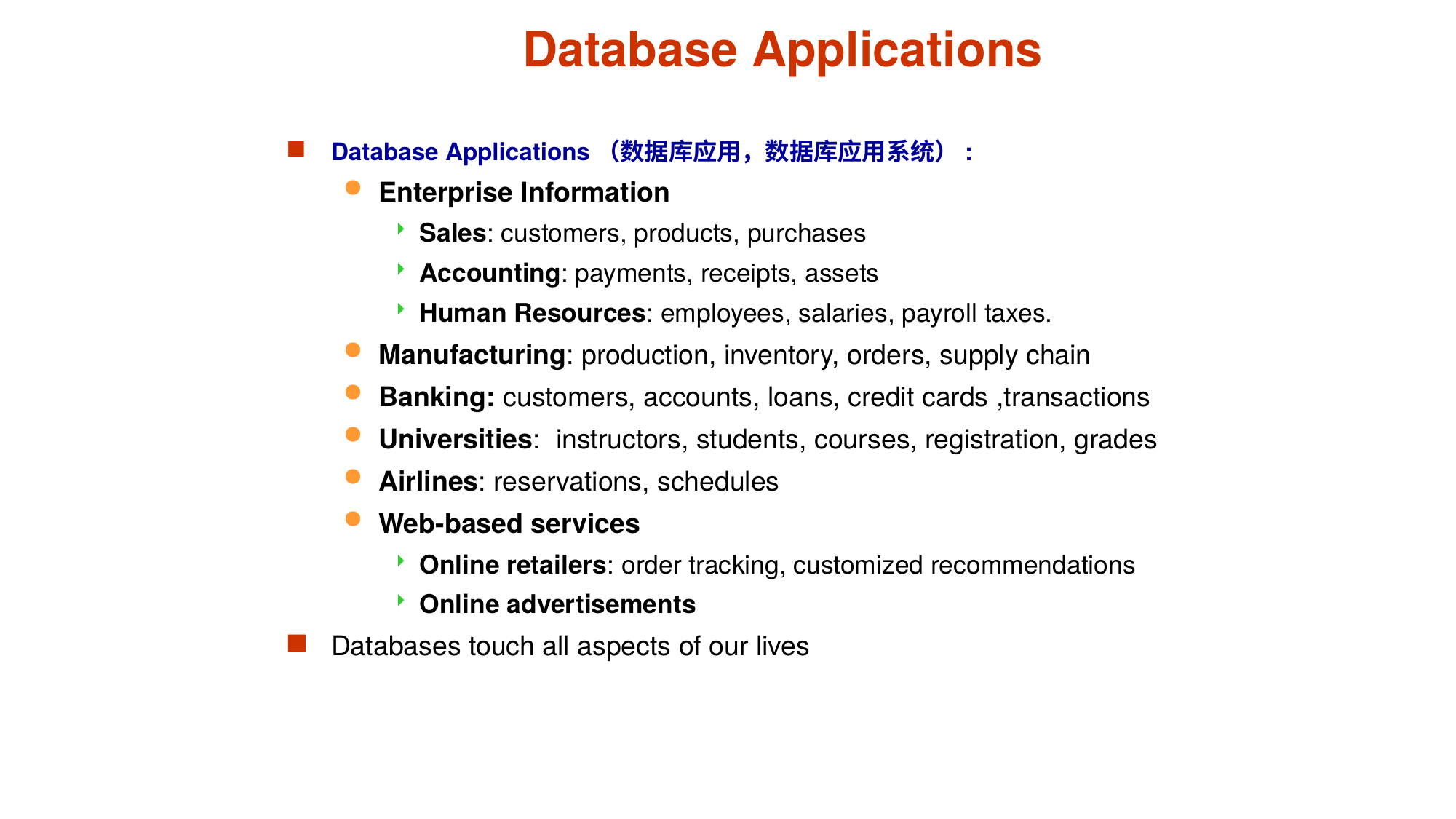

Database Applications
Database Applications（数据库应用，数据库应用系统）:
Enterprise Information
Sales: customers, products, purchases
Accounting: payments, receipts, assets
Human Resources: employees, salaries, payroll taxes.
Manufacturing: production, inventory, orders, supply chain
Banking: customers, accounts, loans, credit cards ,transactions
Universities:  instructors, students, courses, registration, grades
Airlines: reservations, schedules
Web-based services
Online retailers: order tracking, customized recommendations
Online advertisements
Databases touch all aspects of our lives